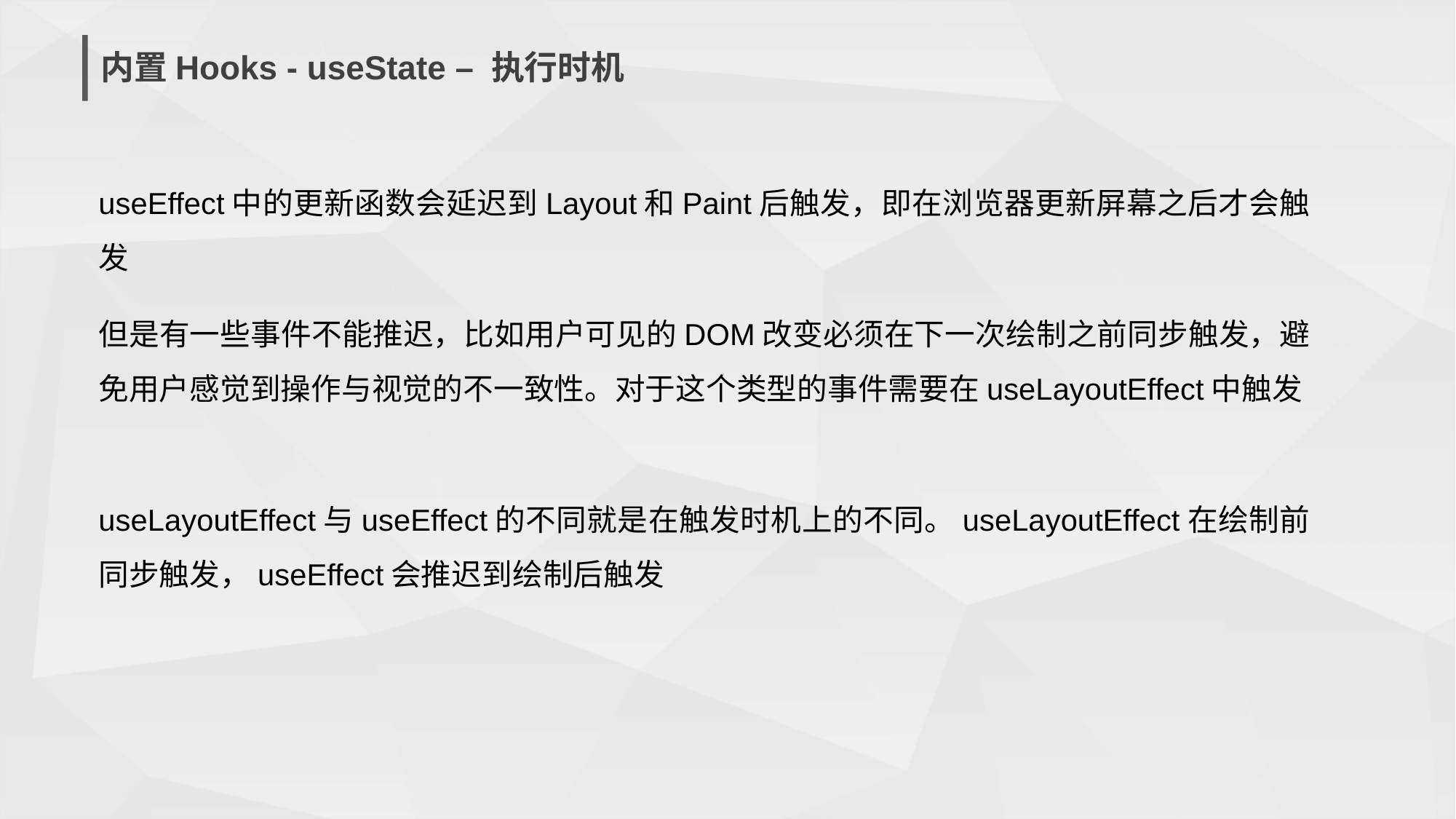

内置Hooks - useState – 执行时机
useEffect中的更新函数会延迟到Layout和Paint后触发，即在浏览器更新屏幕之后才会触发
但是有一些事件不能推迟，比如用户可见的DOM改变必须在下一次绘制之前同步触发，避免用户感觉到操作与视觉的不一致性。对于这个类型的事件需要在useLayoutEffect中触发
useLayoutEffect与useEffect的不同就是在触发时机上的不同。useLayoutEffect在绘制前同步触发，useEffect会推迟到绘制后触发